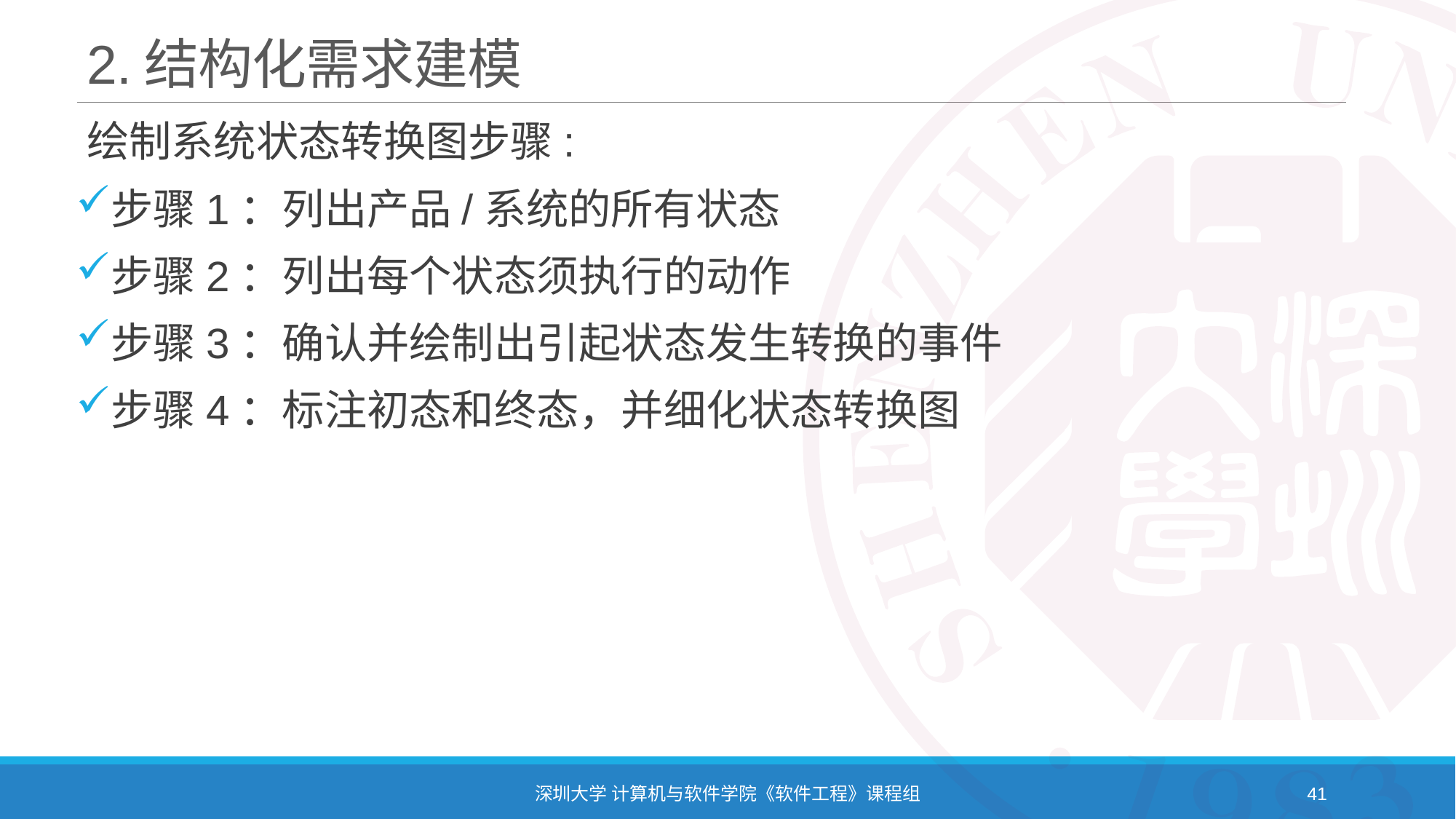

# 2.结构化需求建模
绘制系统状态转换图步骤:
步骤1：列出产品/系统的所有状态
步骤2：列出每个状态须执行的动作
步骤3：确认并绘制出引起状态发生转换的事件
步骤4：标注初态和终态，并细化状态转换图

深圳大学 计算机与软件学院《软件工程》课程组
41